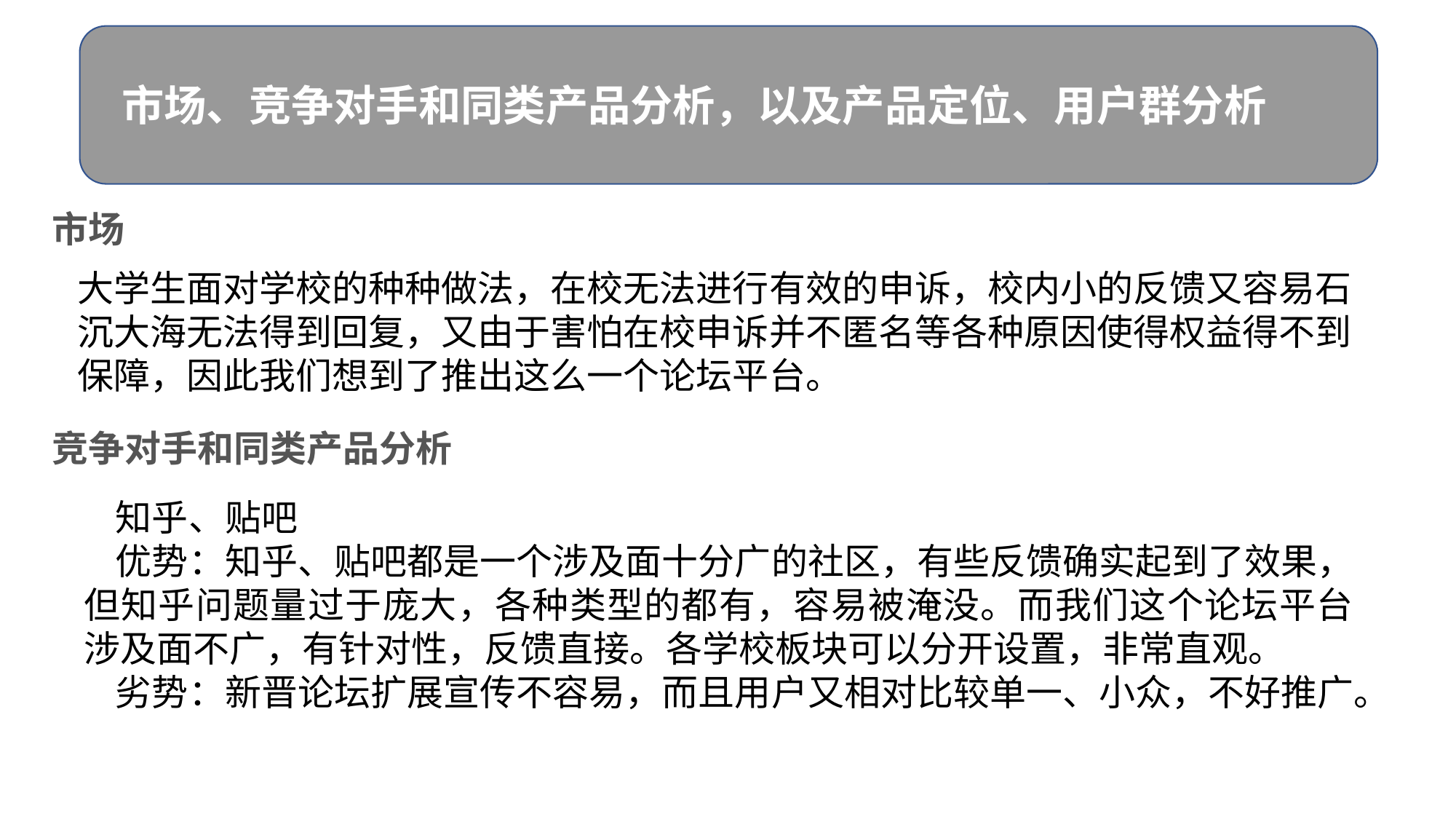

市场、竞争对手和同类产品分析，以及产品定位、用户群分析
市场
大学生面对学校的种种做法，在校无法进行有效的申诉，校内小的反馈又容易石沉大海无法得到回复，又由于害怕在校申诉并不匿名等各种原因使得权益得不到保障，因此我们想到了推出这么一个论坛平台。

竞争对手和同类产品分析
知乎、贴吧
优势：知乎、贴吧都是一个涉及面十分广的社区，有些反馈确实起到了效果，但知乎问题量过于庞大，各种类型的都有，容易被淹没。而我们这个论坛平台涉及面不广，有针对性，反馈直接。各学校板块可以分开设置，非常直观。
劣势：新晋论坛扩展宣传不容易，而且用户又相对比较单一、小众，不好推广。